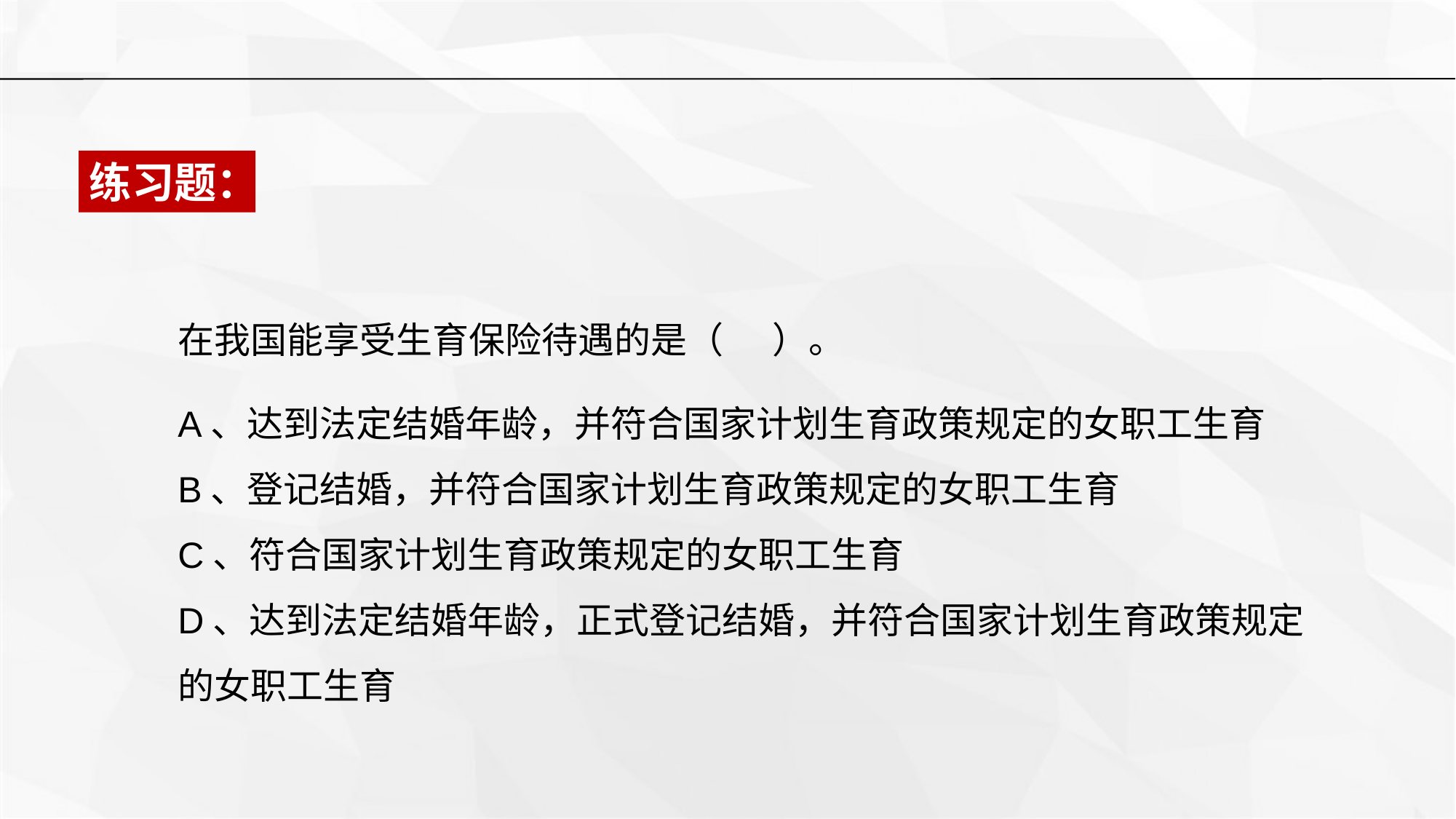

练习题：
在我国能享受生育保险待遇的是（      ）。
A、达到法定结婚年龄，并符合国家计划生育政策规定的女职工生育
B、登记结婚，并符合国家计划生育政策规定的女职工生育
C、符合国家计划生育政策规定的女职工生育
D、达到法定结婚年龄，正式登记结婚，并符合国家计划生育政策规定的女职工生育